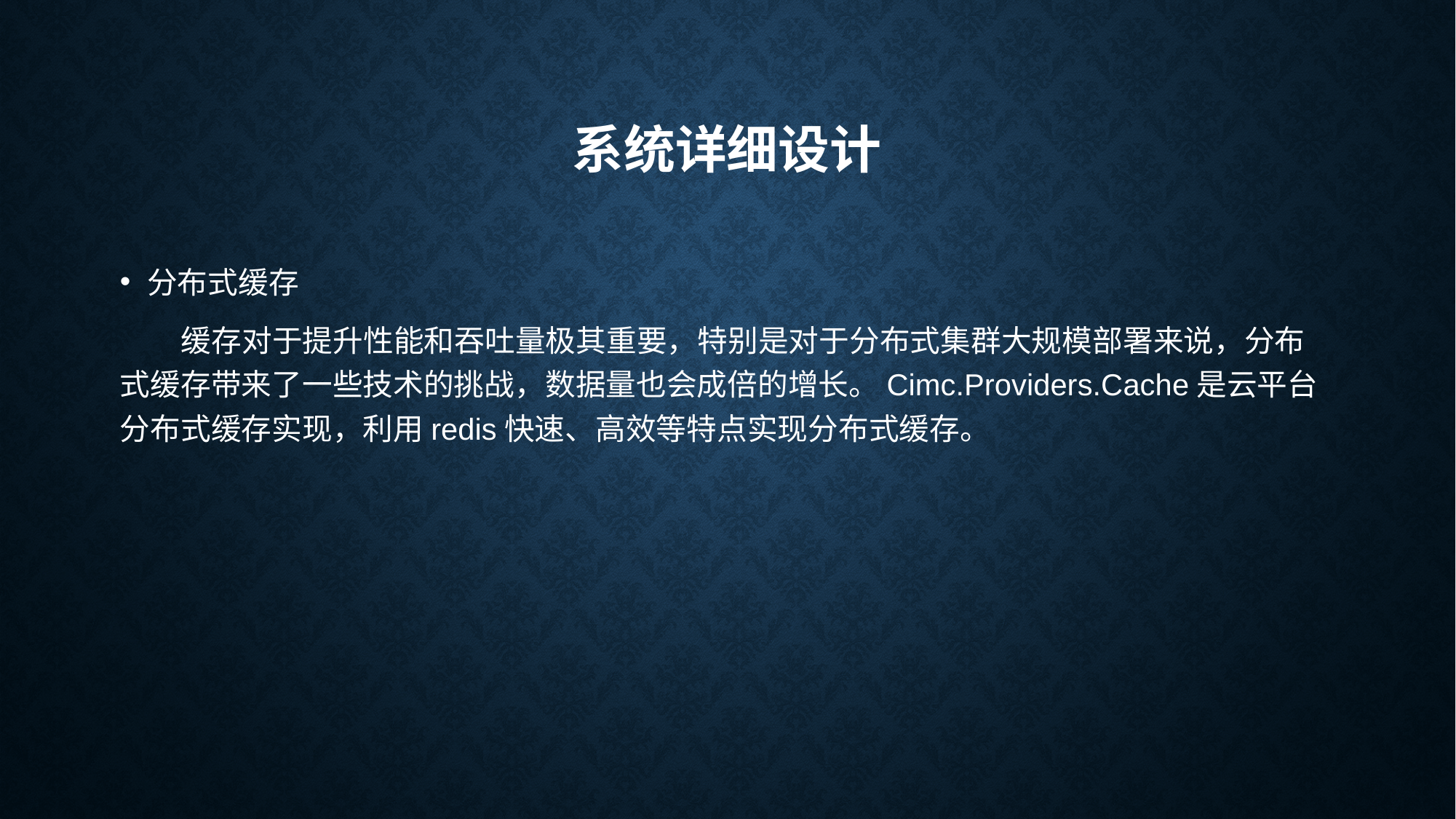

# 系统详细设计
分布式缓存
        缓存对于提升性能和吞吐量极其重要，特别是对于分布式集群大规模部署来说，分布式缓存带来了一些技术的挑战，数据量也会成倍的增长。Cimc.Providers.Cache是云平台分布式缓存实现，利用redis快速、高效等特点实现分布式缓存。